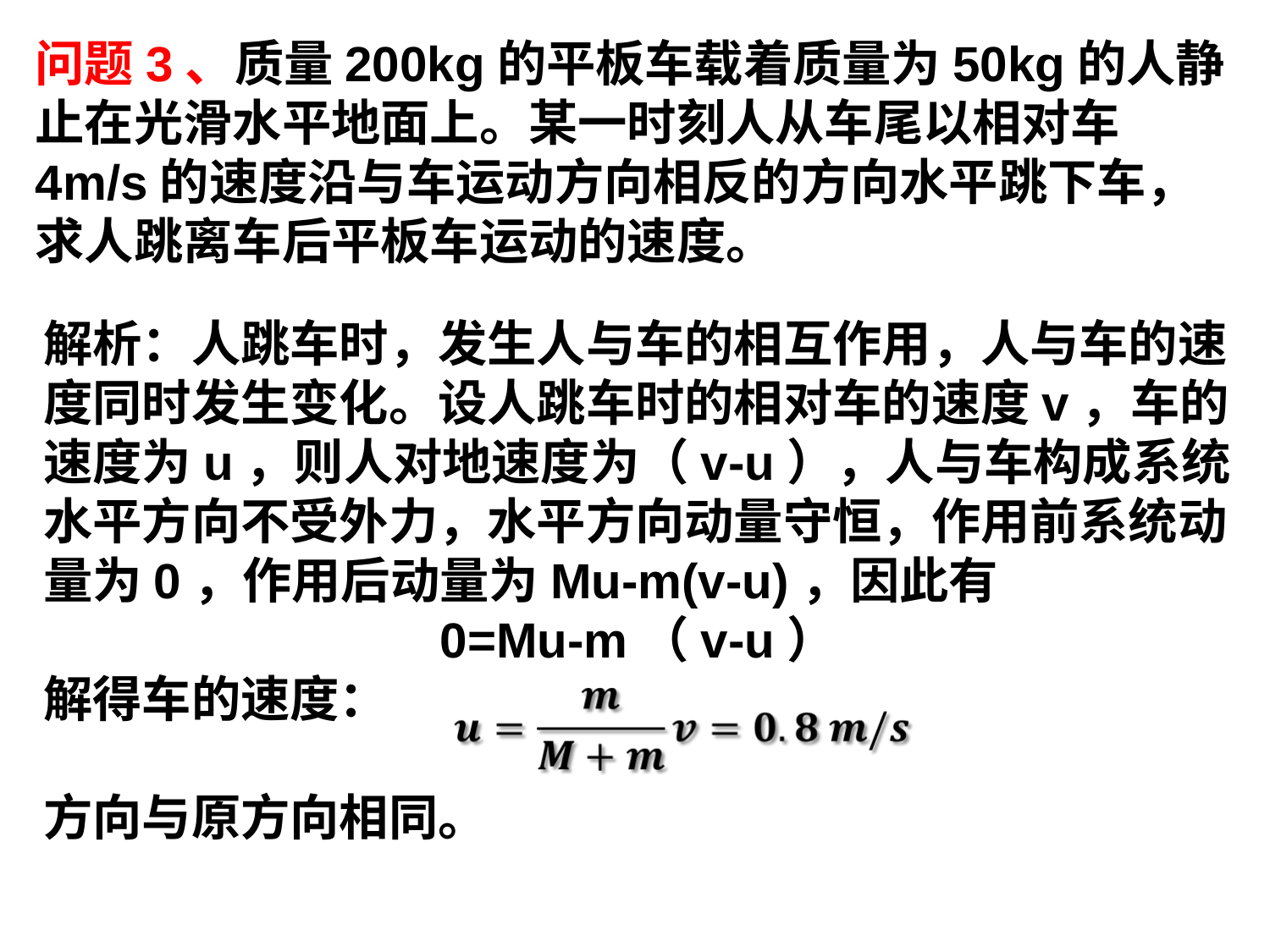

问题3、质量200kg的平板车载着质量为50kg的人静止在光滑水平地面上。某一时刻人从车尾以相对车4m/s的速度沿与车运动方向相反的方向水平跳下车，求人跳离车后平板车运动的速度。
解析：人跳车时，发生人与车的相互作用，人与车的速度同时发生变化。设人跳车时的相对车的速度v，车的速度为u，则人对地速度为（v-u），人与车构成系统水平方向不受外力，水平方向动量守恒，作用前系统动量为0，作用后动量为Mu-m(v-u)，因此有
0=Mu-m（v-u）
解得车的速度：

方向与原方向相同。